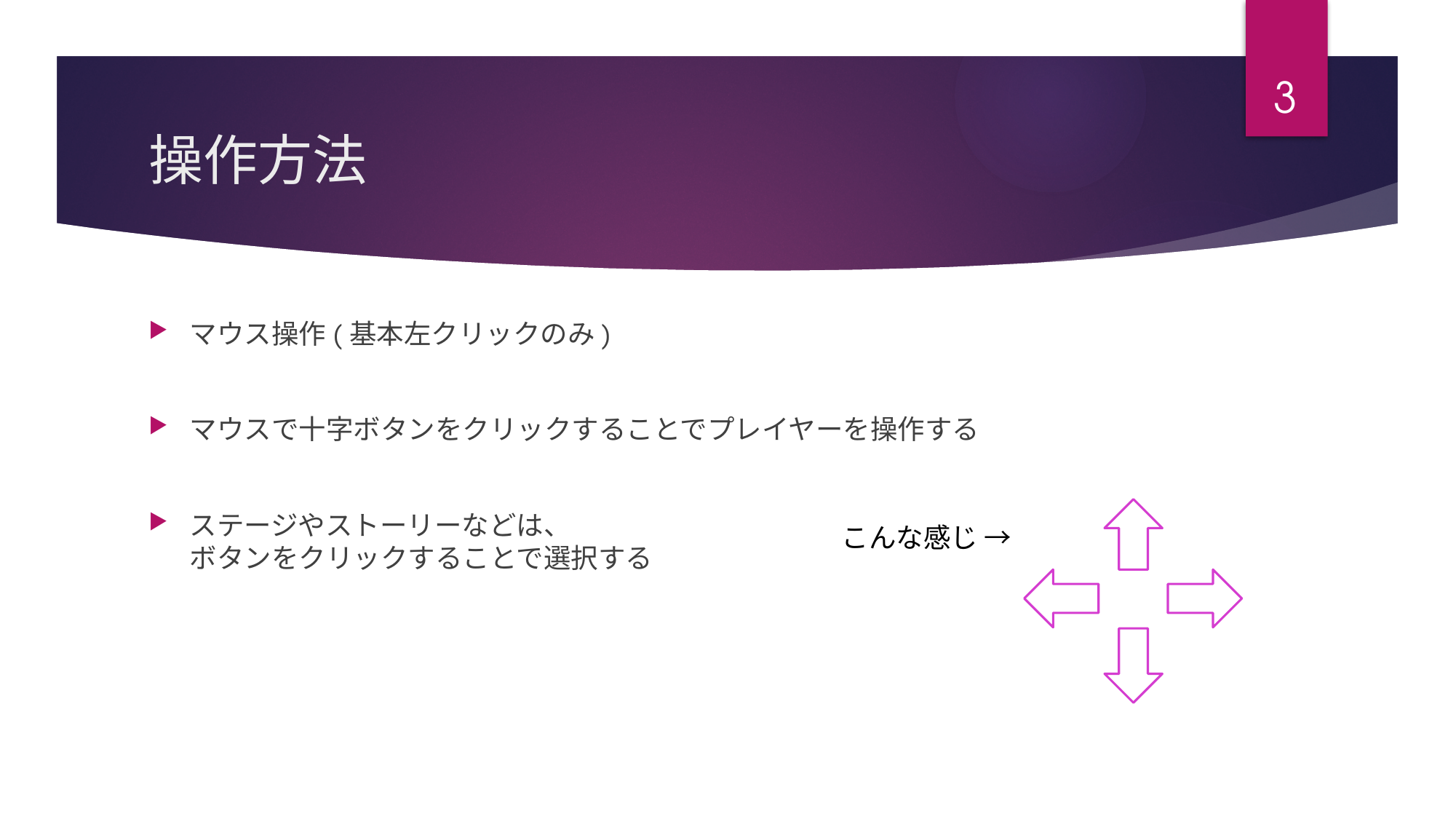

3
# 操作方法
マウス操作(基本左クリックのみ)

マウスで十字ボタンをクリックすることでプレイヤーを操作する

ステージやストーリーなどは、
ボタンをクリックすることで選択する

こんな感じ →